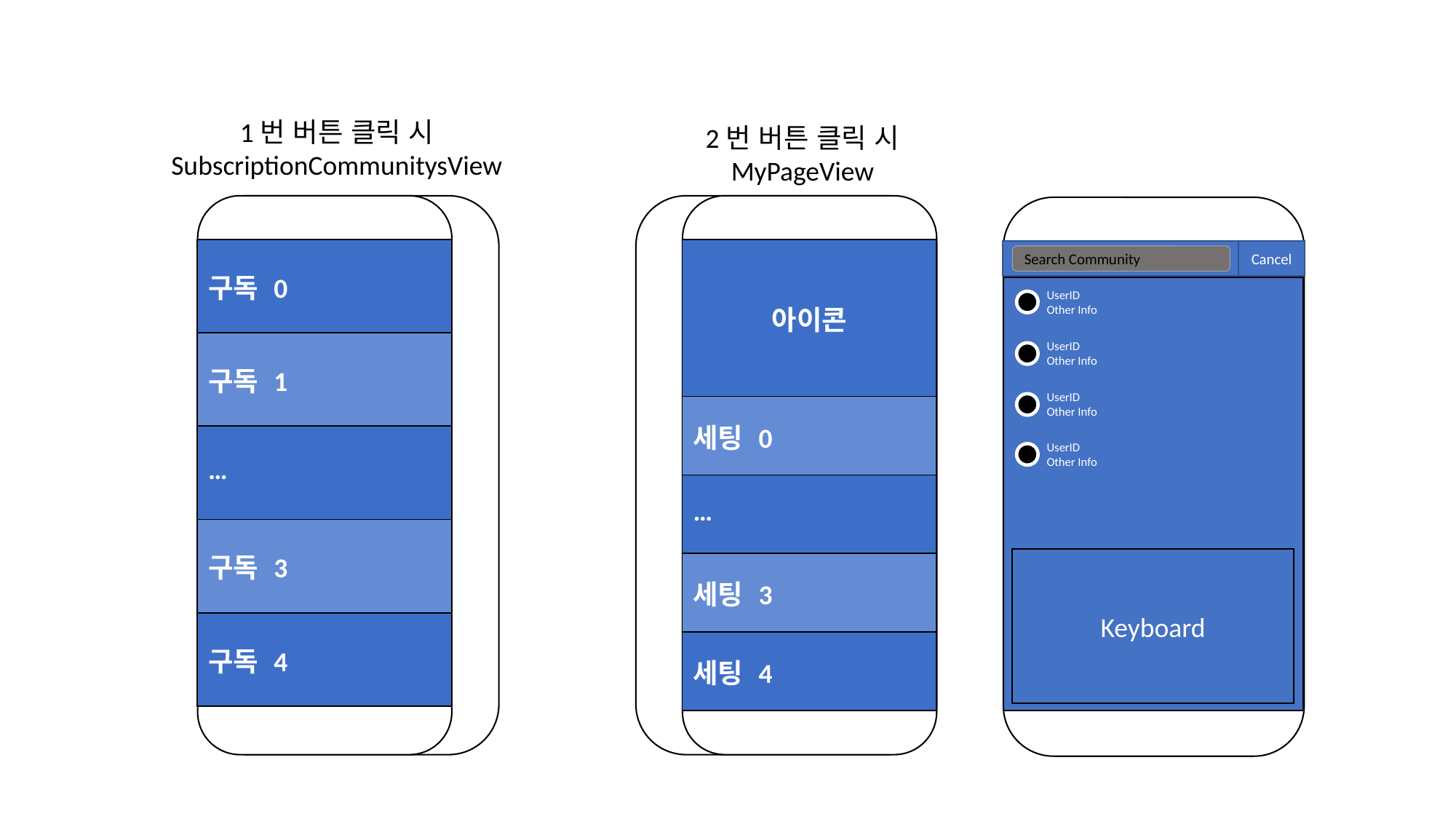

1번 버튼 클릭 시
SubscriptionCommunitysView
2번 버튼 클릭 시
MyPageView

| 구독 0 |
| --- |
| 구독 1 |
| … |
| 구독 3 |
| 구독 4 |
| 아이콘 |
| --- |
| 세팅 0 |
| … |
| 세팅 3 |
| 세팅 4 |
Cancel

Search Community

UserID
Other Info

UserID
Other Info

UserID
Other Info

UserID
Other Info

Keyboard